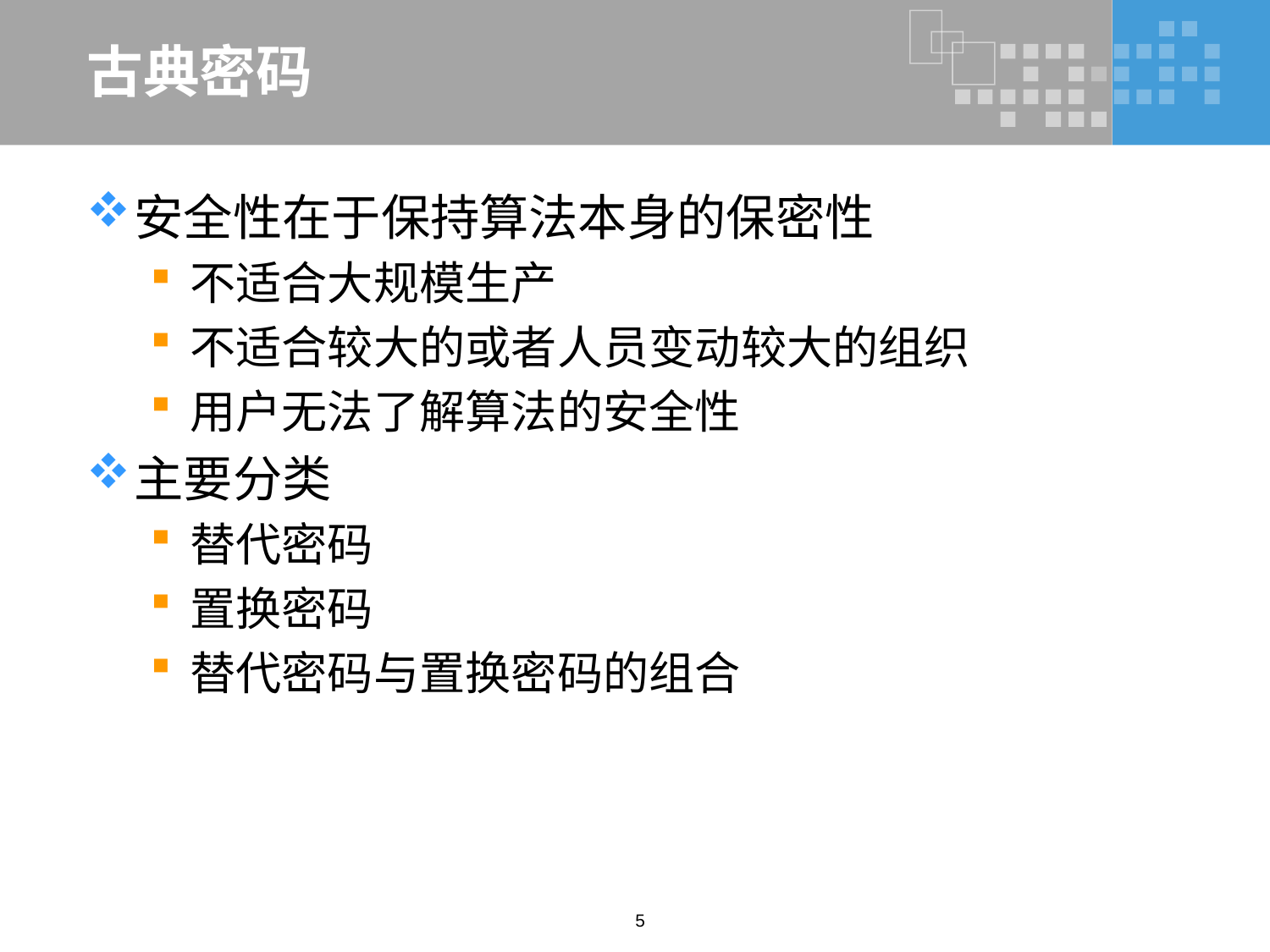

# 古典密码
安全性在于保持算法本身的保密性
不适合大规模生产
不适合较大的或者人员变动较大的组织
用户无法了解算法的安全性
主要分类
替代密码
置换密码
替代密码与置换密码的组合

5